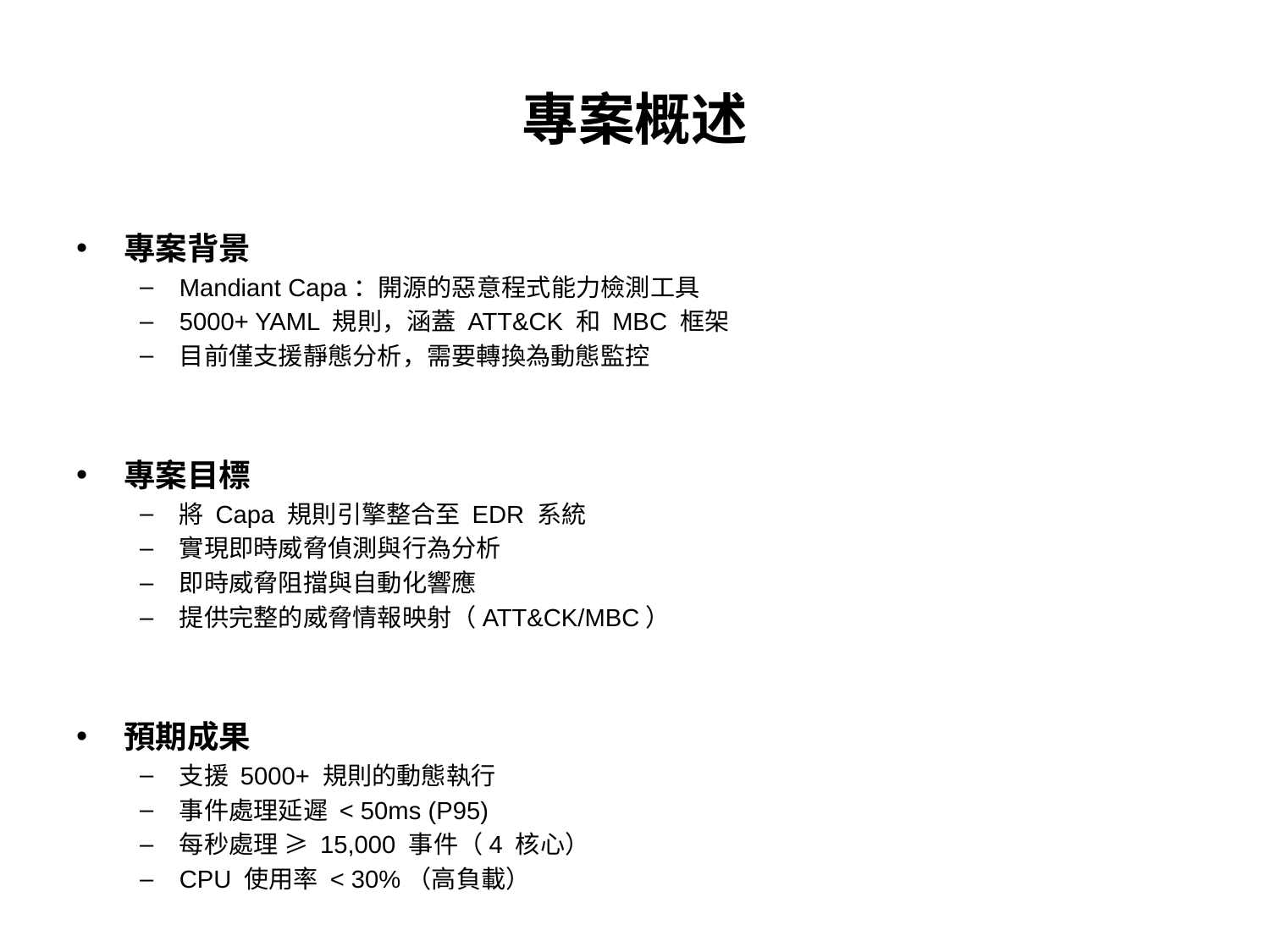

# 專案概述
專案背景
Mandiant Capa：開源的惡意程式能力檢測工具
5000+ YAML 規則，涵蓋 ATT&CK 和 MBC 框架
目前僅支援靜態分析，需要轉換為動態監控

專案目標
將 Capa 規則引擎整合至 EDR 系統
實現即時威脅偵測與行為分析
即時威脅阻擋與自動化響應
提供完整的威脅情報映射（ATT&CK/MBC）

預期成果
支援 5000+ 規則的動態執行
事件處理延遲 < 50ms (P95)
每秒處理 ≥ 15,000 事件（4 核心）
CPU 使用率 < 30%（高負載）